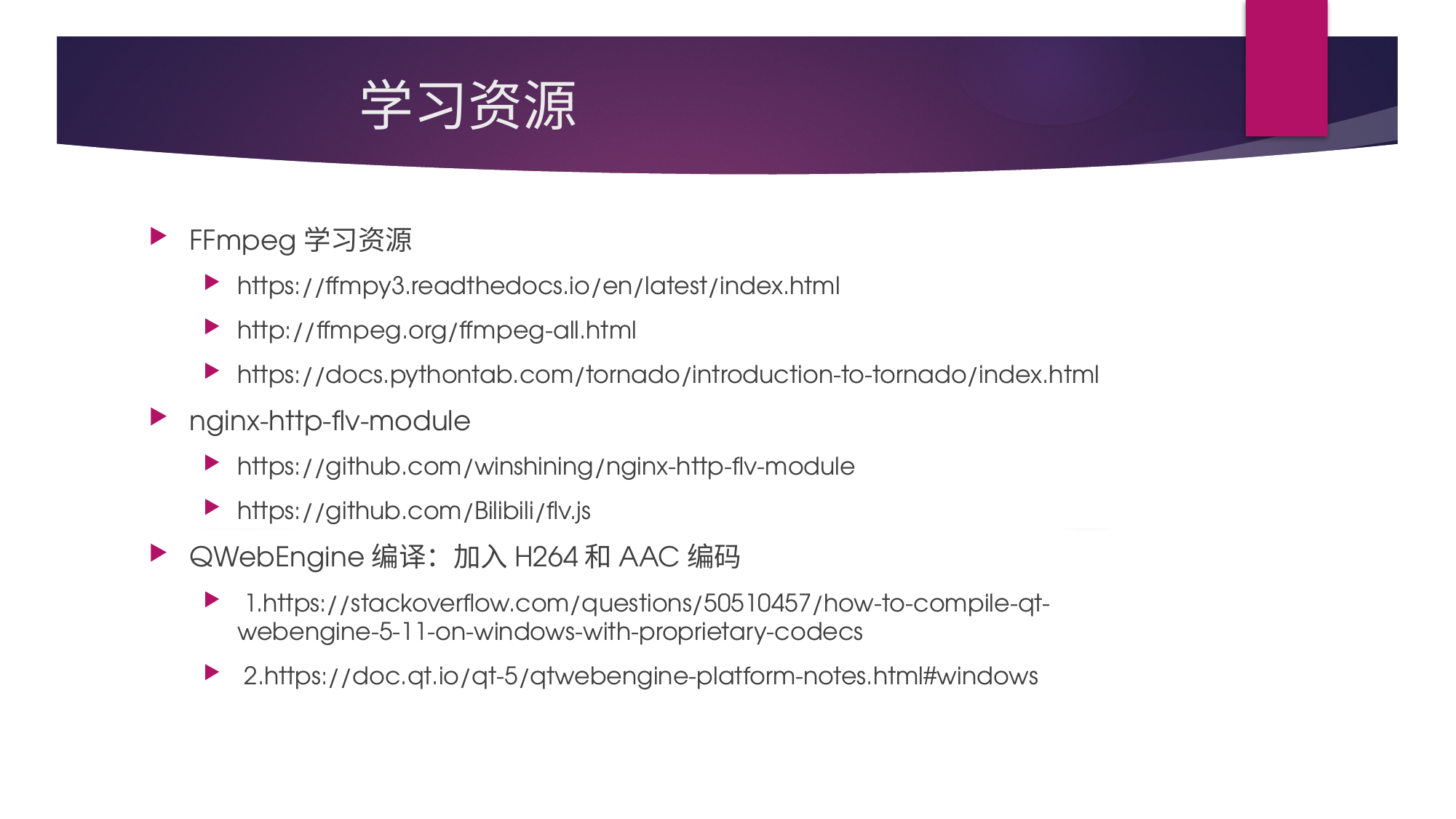

# 学习资源
FFmpeg学习资源
https://ffmpy3.readthedocs.io/en/latest/index.html
http://ffmpeg.org/ffmpeg-all.html
https://docs.pythontab.com/tornado/introduction-to-tornado/index.html
nginx-http-flv-module
https://github.com/winshining/nginx-http-flv-module
https://github.com/Bilibili/flv.js
QWebEngine编译：加入H264和AAC编码
 1.https://stackoverflow.com/questions/50510457/how-to-compile-qt-webengine-5-11-on-windows-with-proprietary-codecs
 2.https://doc.qt.io/qt-5/qtwebengine-platform-notes.html#windows